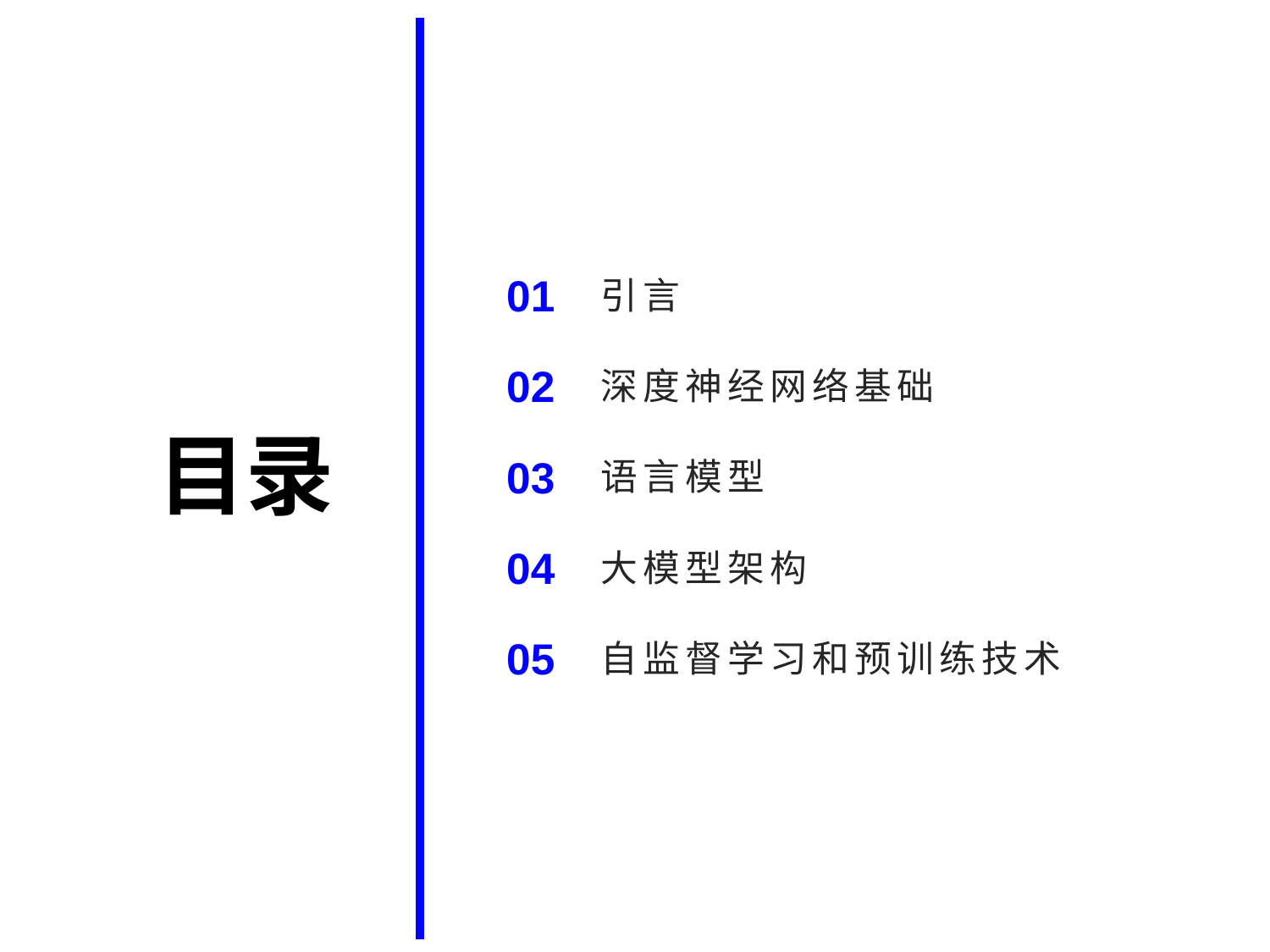

# 目录
01
引言
02
深度神经网络基础
03
语言模型
04
大模型架构
05
自监督学习和预训练技术